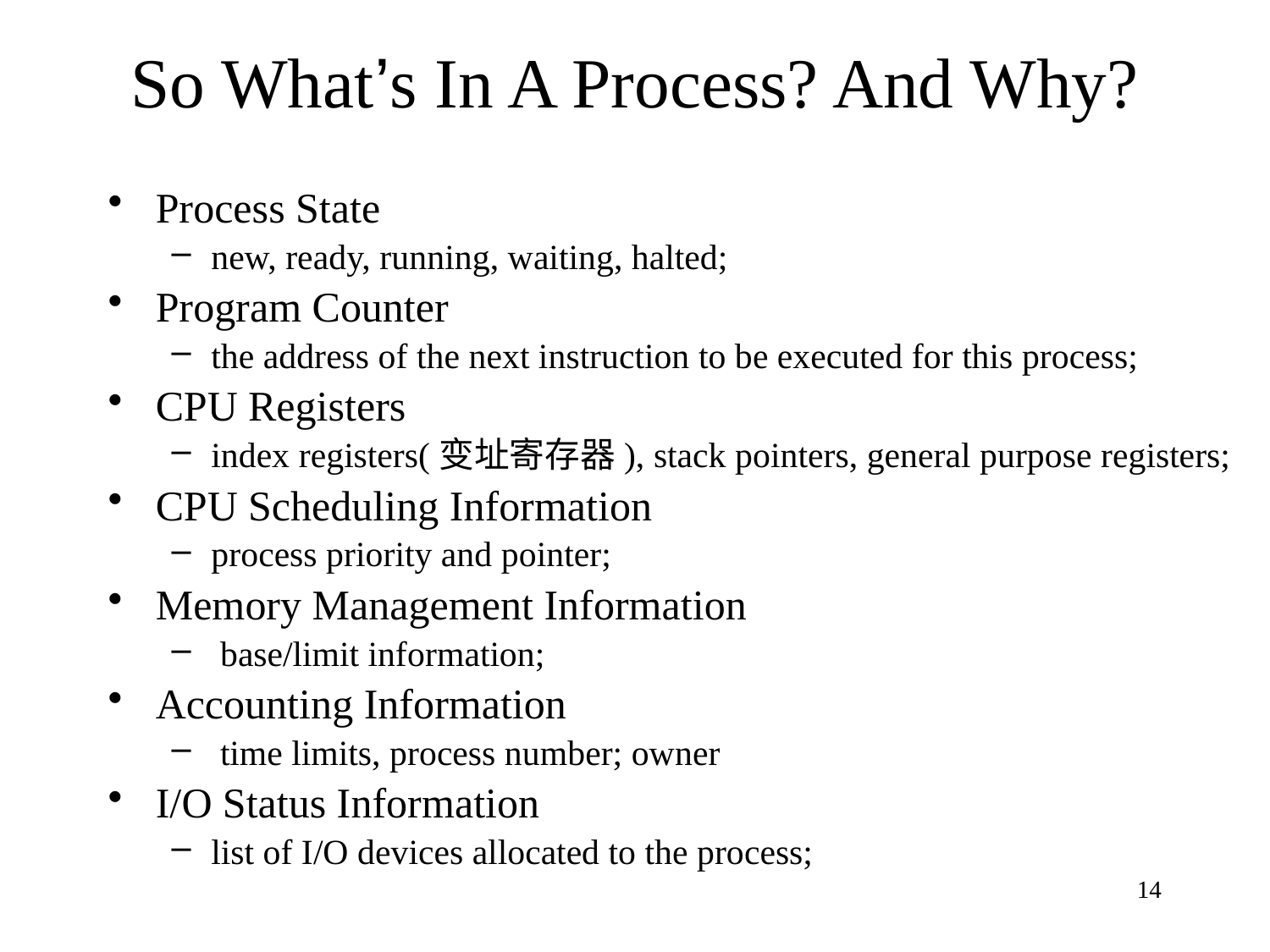

# So What’s In A Process? And Why?
Process State
new, ready, running, waiting, halted;
Program Counter
the address of the next instruction to be executed for this process;
CPU Registers
index registers(变址寄存器), stack pointers, general purpose registers;
CPU Scheduling Information
process priority and pointer;
Memory Management Information
 base/limit information;
Accounting Information
 time limits, process number; owner
I/O Status Information
list of I/O devices allocated to the process;
14